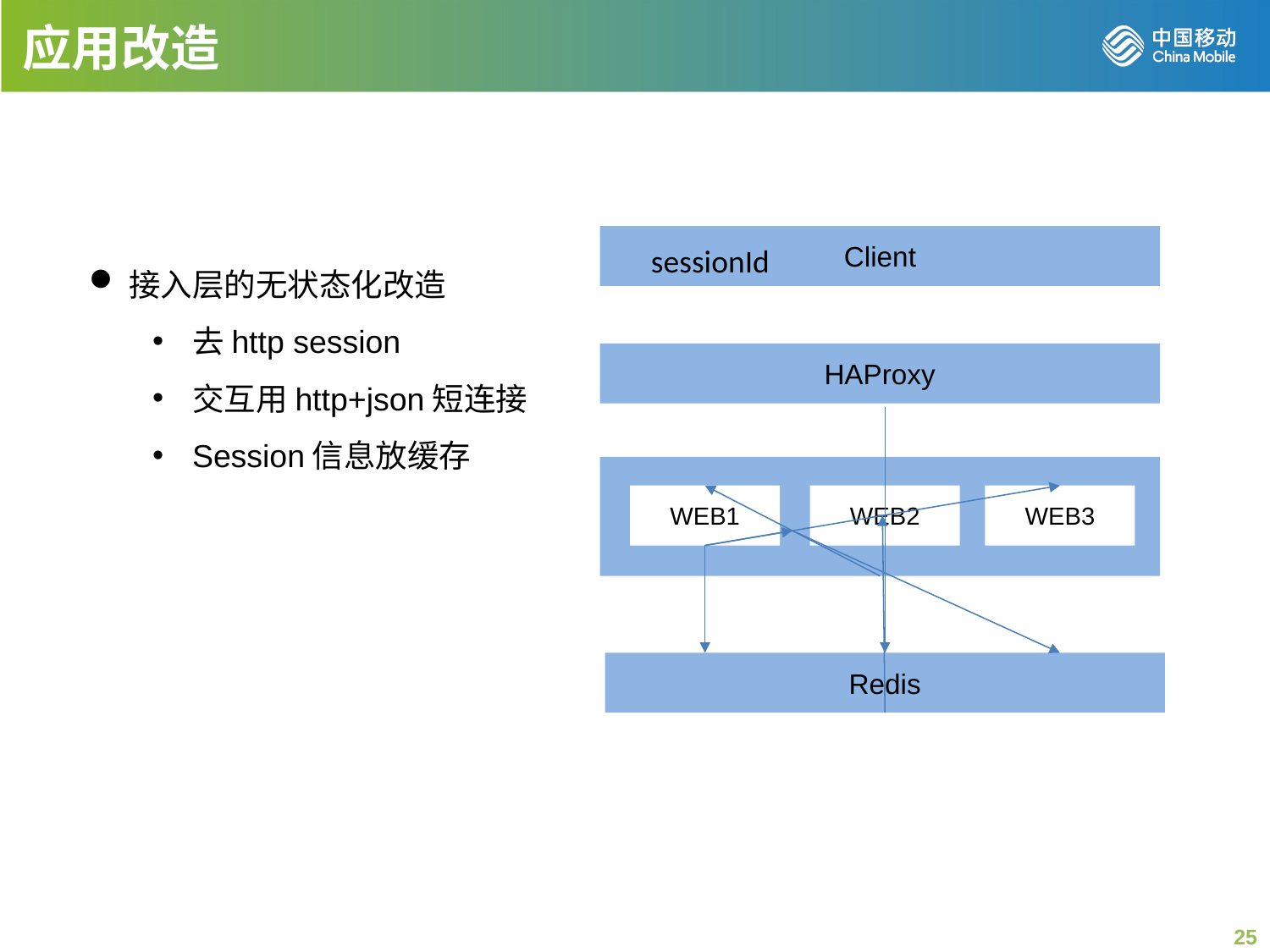

应用改造
Client
sessionId
HAProxy

WEB1
WEB2
WEB3
Redis
接入层的无状态化改造
去http session
交互用http+json短连接
Session信息放缓存